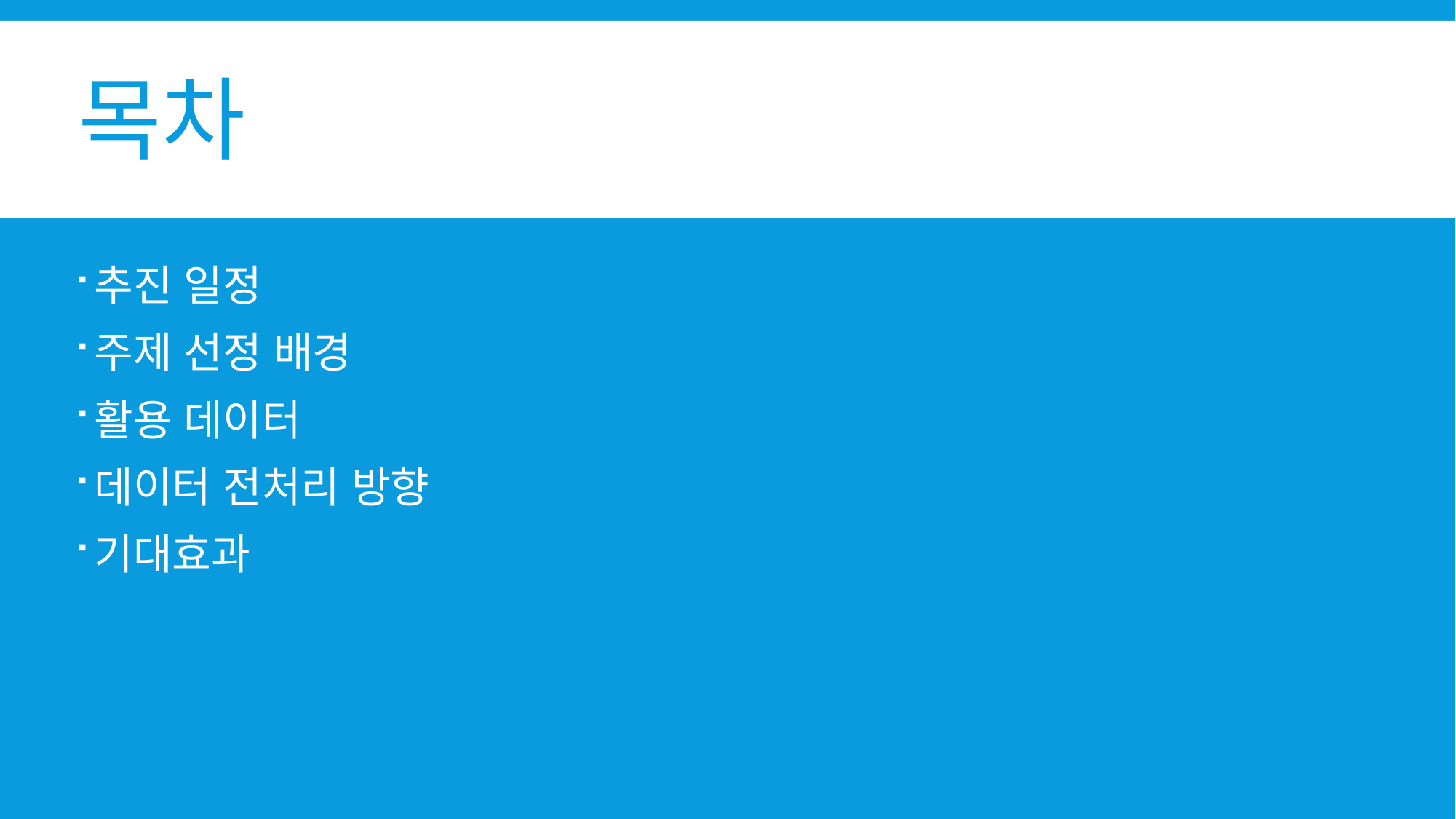

# 목차
추진 일정
주제 선정 배경
활용 데이터
데이터 전처리 방향
기대효과